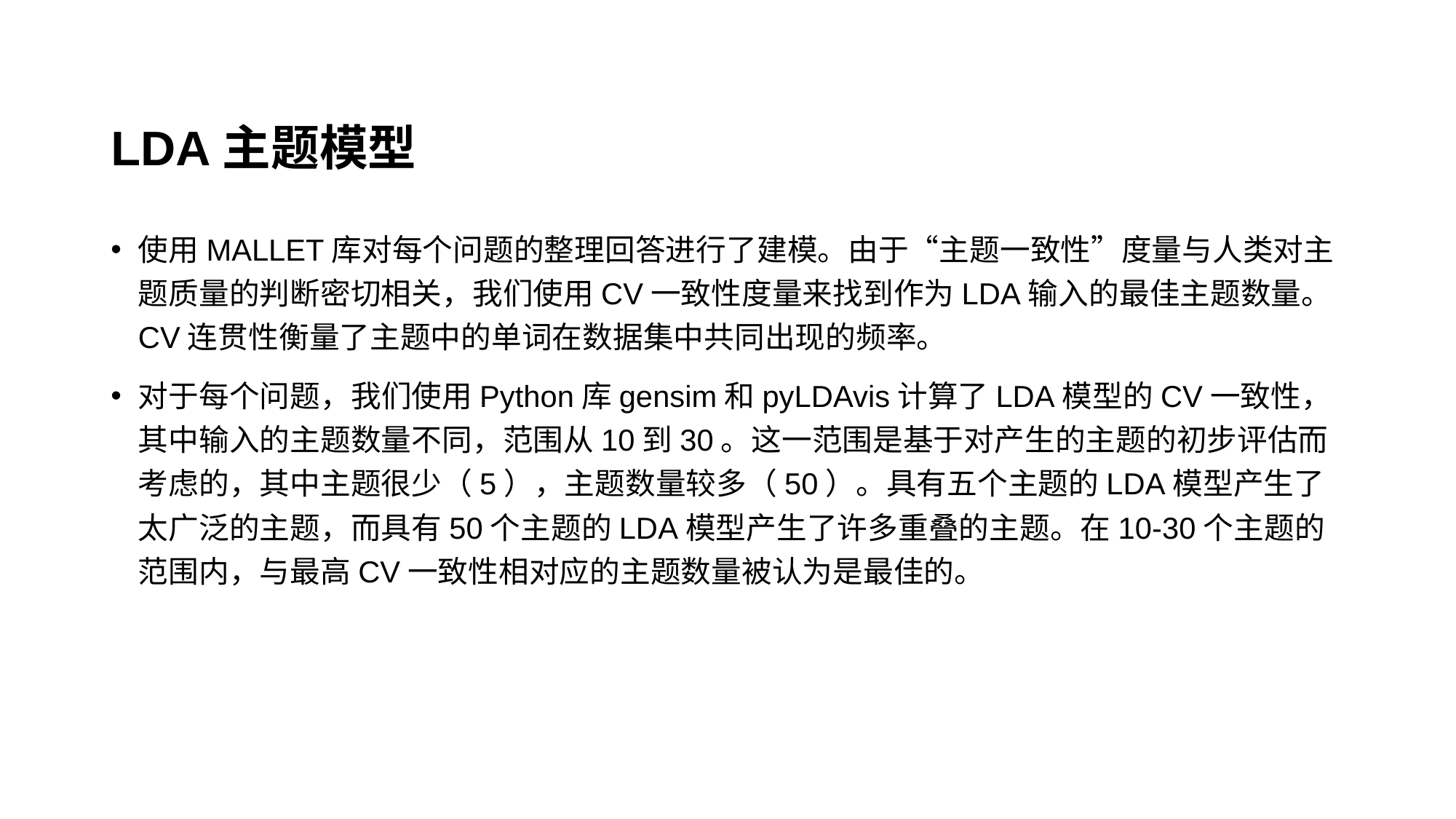

# LDA主题模型
使用MALLET库对每个问题的整理回答进行了建模。由于“主题一致性”度量与人类对主题质量的判断密切相关，我们使用CV一致性度量来找到作为LDA输入的最佳主题数量。CV连贯性衡量了主题中的单词在数据集中共同出现的频率。
对于每个问题，我们使用Python库gensim和pyLDAvis计算了LDA模型的CV一致性，其中输入的主题数量不同，范围从10到30。这一范围是基于对产生的主题的初步评估而考虑的，其中主题很少（5），主题数量较多（50）。具有五个主题的LDA模型产生了太广泛的主题，而具有50个主题的LDA模型产生了许多重叠的主题。在10-30个主题的范围内，与最高CV一致性相对应的主题数量被认为是最佳的。